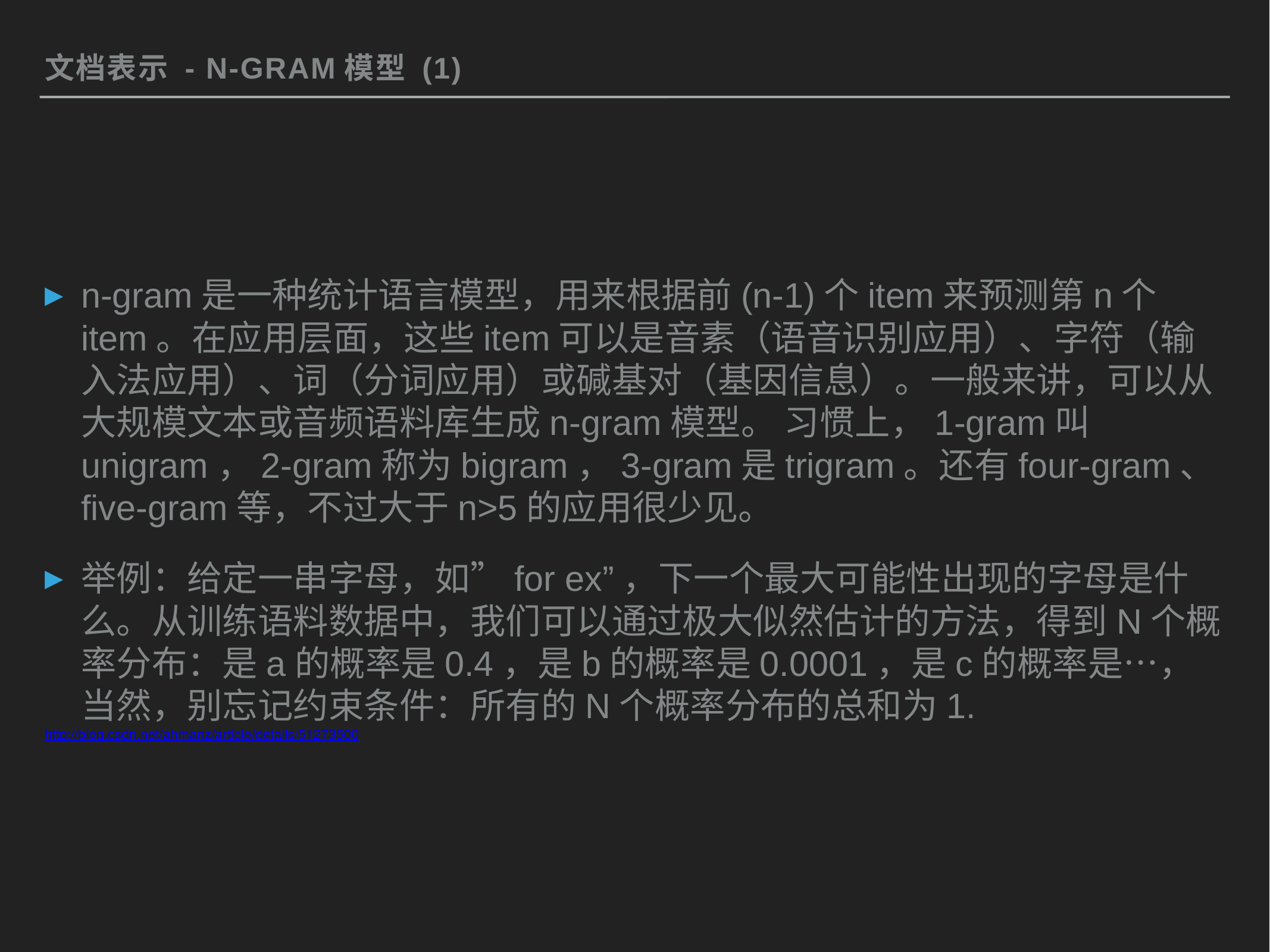

文档表示 - N-Gram模型 (1)
n-gram是一种统计语言模型，用来根据前(n-1)个item来预测第n个item。在应用层面，这些item可以是音素（语音识别应用）、字符（输入法应用）、词（分词应用）或碱基对（基因信息）。一般来讲，可以从大规模文本或音频语料库生成n-gram模型。 习惯上，1-gram叫unigram，2-gram称为bigram，3-gram是trigram。还有four-gram、five-gram等，不过大于n>5的应用很少见。
举例：给定一串字母，如”for ex”，下一个最大可能性出现的字母是什么。从训练语料数据中，我们可以通过极大似然估计的方法，得到N个概率分布：是a的概率是0.4，是b的概率是0.0001，是c的概率是…，当然，别忘记约束条件：所有的N个概率分布的总和为1.
http://blog.csdn.net/ahmanz/article/details/51273500